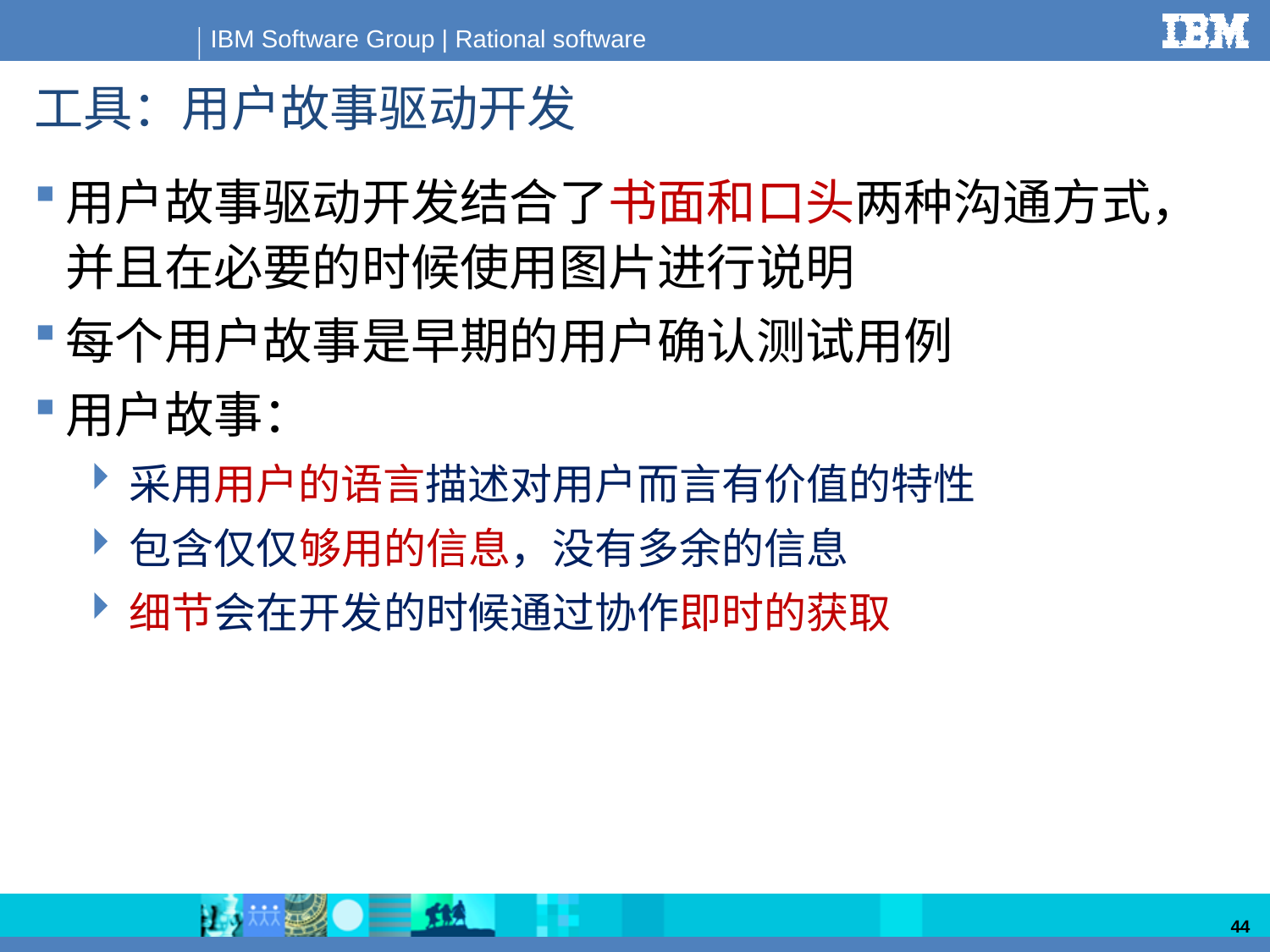

# 工具：用户故事驱动开发
用户故事驱动开发结合了书面和口头两种沟通方式，并且在必要的时候使用图片进行说明
每个用户故事是早期的用户确认测试用例
用户故事：
采用用户的语言描述对用户而言有价值的特性
包含仅仅够用的信息，没有多余的信息
细节会在开发的时候通过协作即时的获取
44